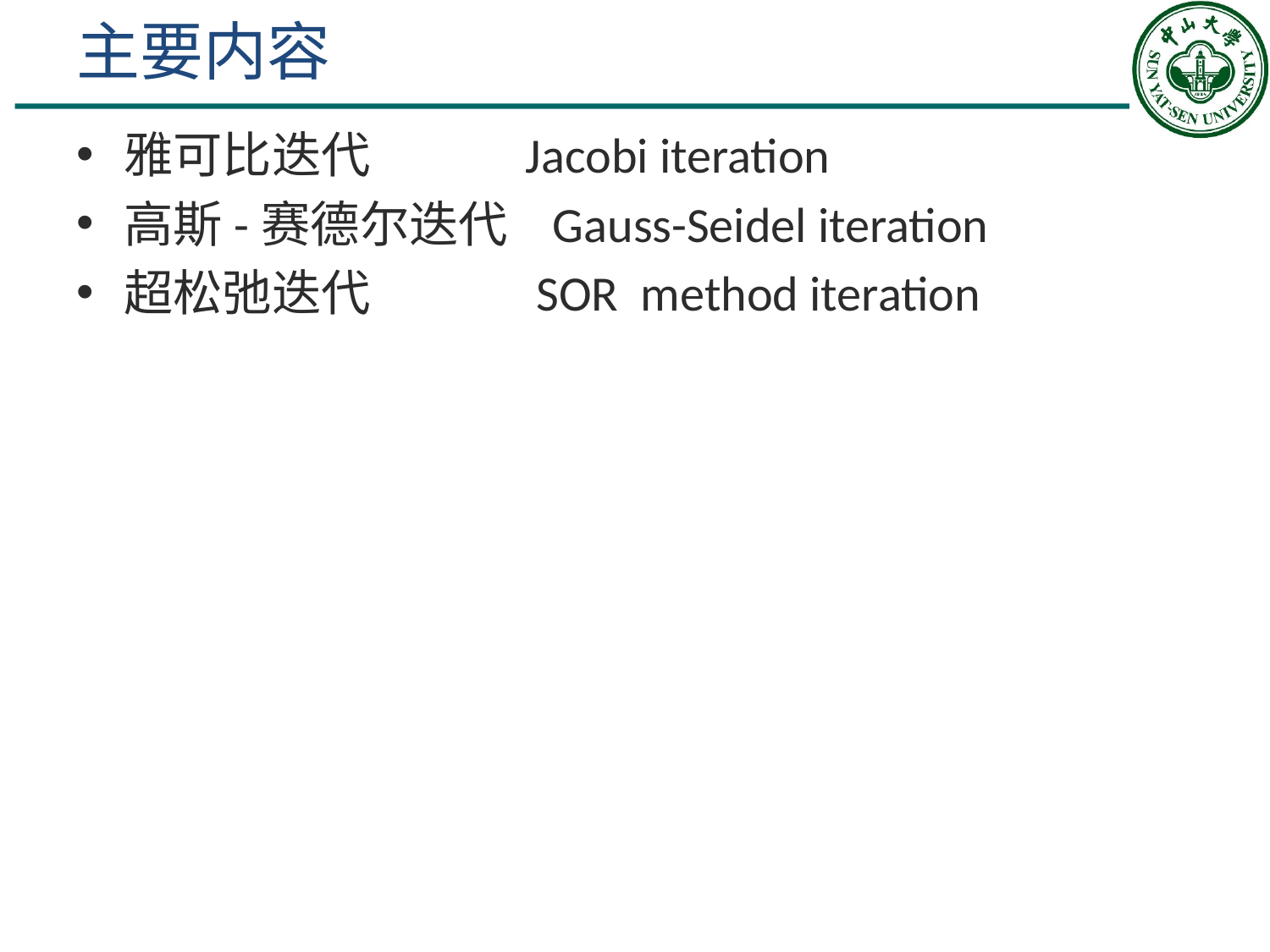

# 主要内容
雅可比迭代             Jacobi iteration
高斯-赛德尔迭代   Gauss-Seidel iteration
超松弛迭代              SOR  method iteration